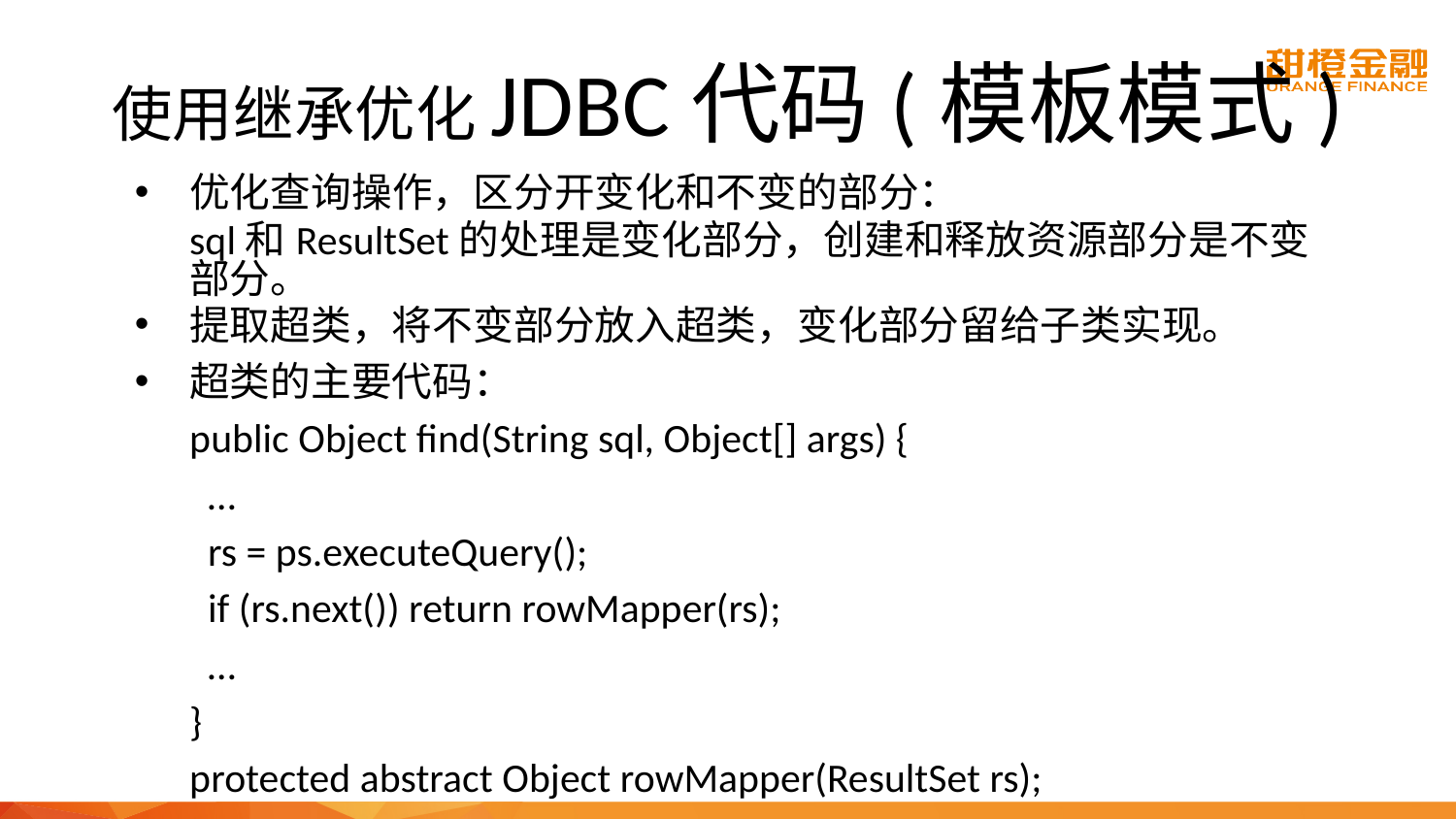

# 使用继承优化JDBC代码(模板模式)
优化查询操作，区分开变化和不变的部分：
	sql和ResultSet的处理是变化部分，创建和释放资源部分是不变部分。
提取超类，将不变部分放入超类，变化部分留给子类实现。
超类的主要代码：
	public Object find(String sql, Object[] args) {
	  …
	  rs = ps.executeQuery();
	  if (rs.next()) return rowMapper(rs);
	  …
	}
	protected abstract Object rowMapper(ResultSet rs);